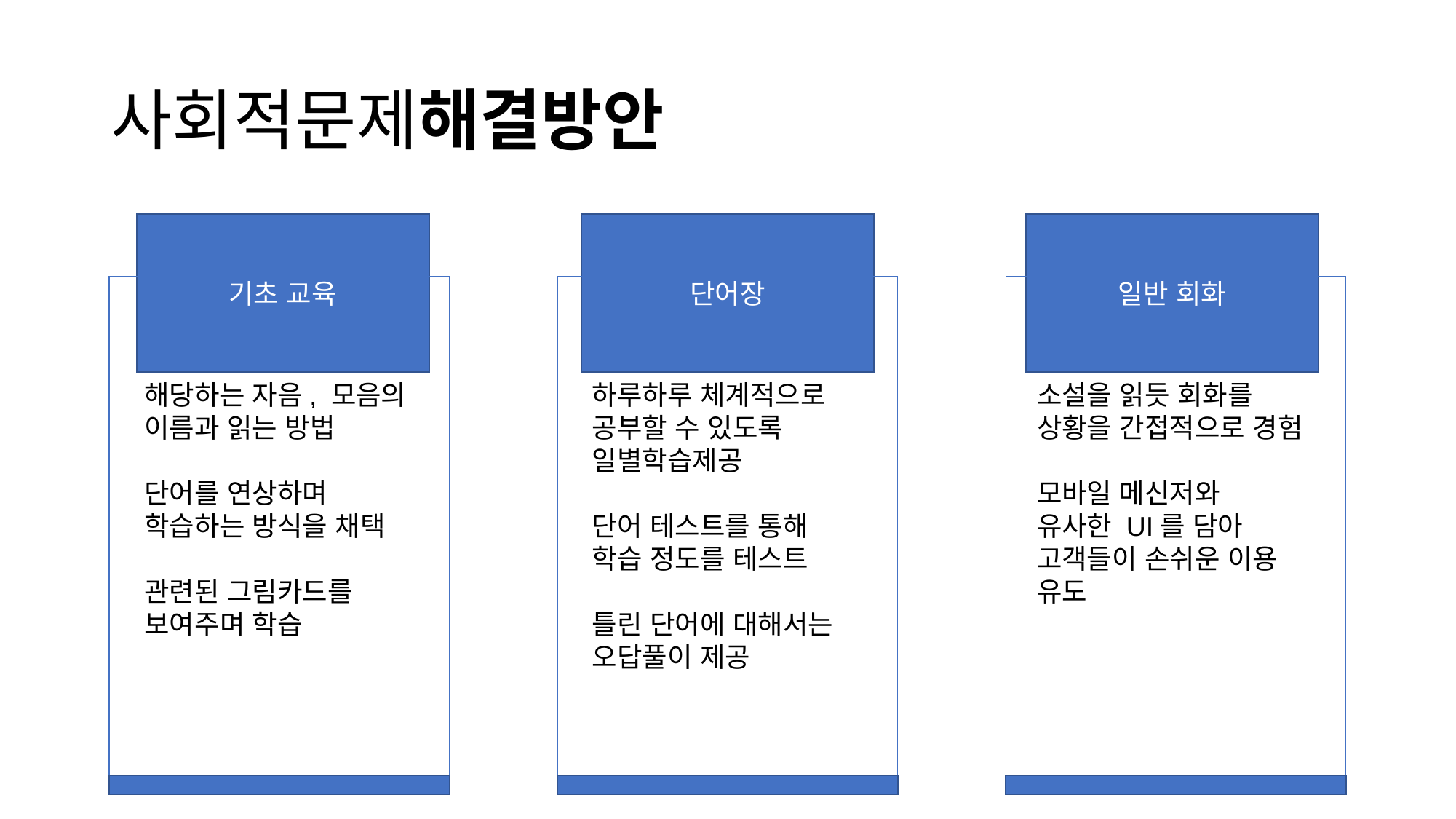

# 사회적문제해결방안
기초 교육

단어장

일반 회화

해당하는 자음, 모음의 이름과 읽는 방법
단어를 연상하며 학습하는 방식을 채택

관련된 그림카드를 보여주며 학습
하루하루 체계적으로 공부할 수 있도록 일별학습제공
단어 테스트를 통해 학습 정도를 테스트
틀린 단어에 대해서는 오답풀이 제공
소설을 읽듯 회화를 상황을 간접적으로 경험

모바일 메신저와
유사한 UI를 담아 고객들이 손쉬운 이용 유도